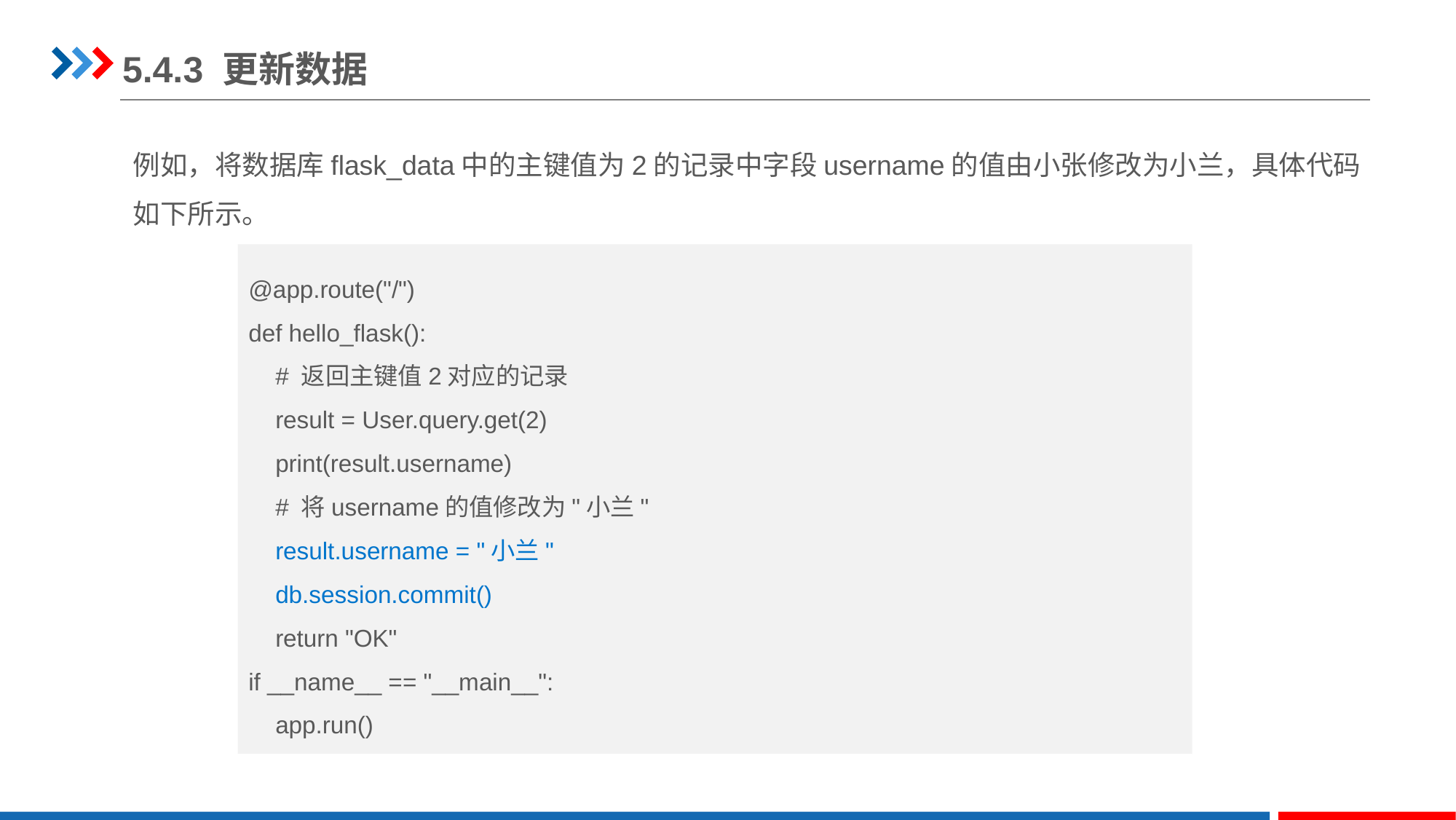

5.4.3 更新数据
例如，将数据库flask_data中的主键值为2的记录中字段username的值由小张修改为小兰，具体代码如下所示。
@app.route("/")
def hello_flask():
    # 返回主键值2对应的记录
    result = User.query.get(2)
    print(result.username)
    # 将username的值修改为"小兰"
    result.username = "小兰"
    db.session.commit()
    return "OK"
if __name__ == "__main__":
    app.run()